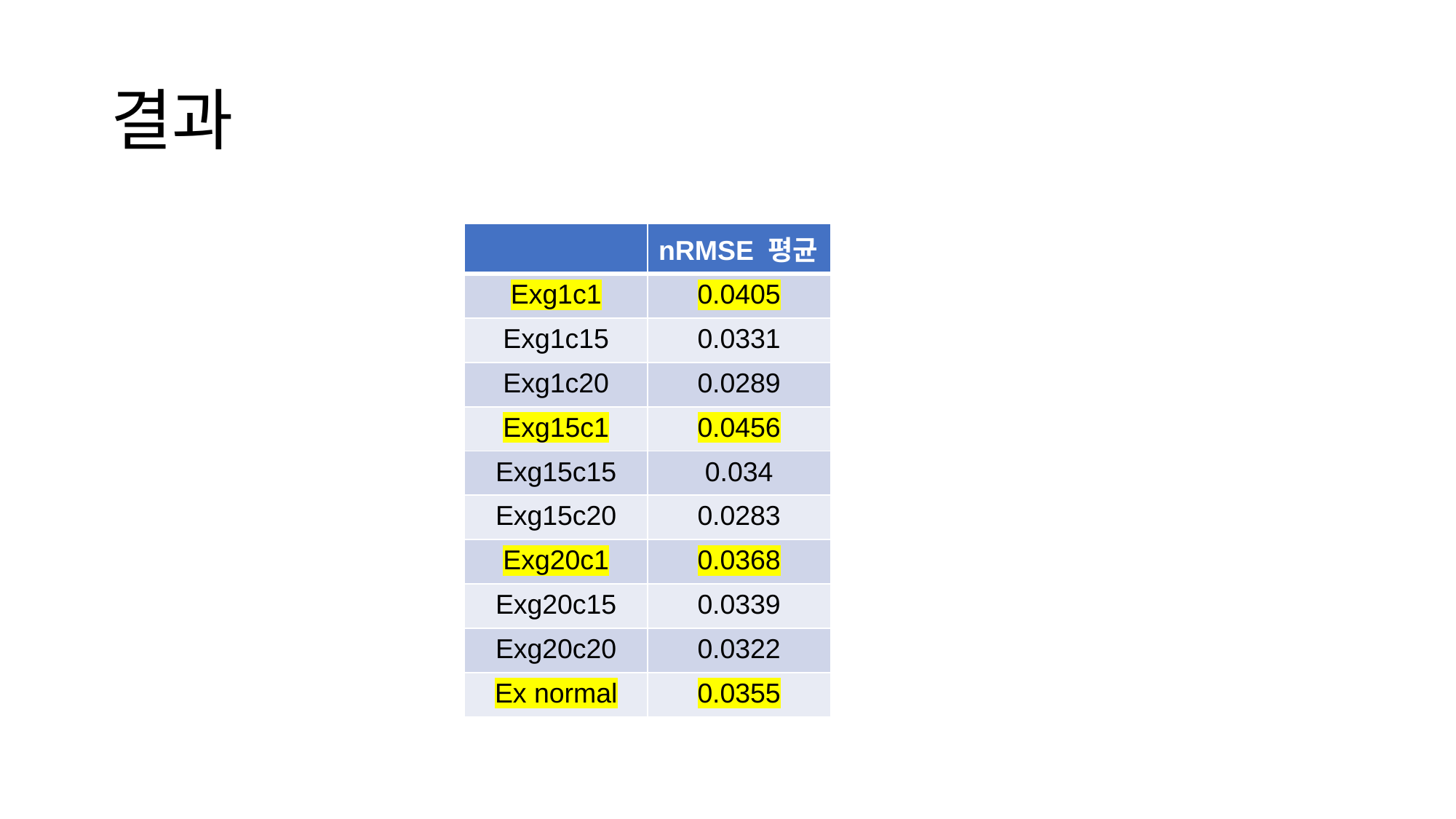

# 결과
|  | nRMSE 평균 |
| --- | --- |
| Exg1c1 | 0.0405 |
| Exg1c15 | 0.0331 |
| Exg1c20 | 0.0289 |
| Exg15c1 | 0.0456 |
| Exg15c15 | 0.034 |
| Exg15c20 | 0.0283 |
| Exg20c1 | 0.0368 |
| Exg20c15 | 0.0339 |
| Exg20c20 | 0.0322 |
| Ex normal | 0.0355 |